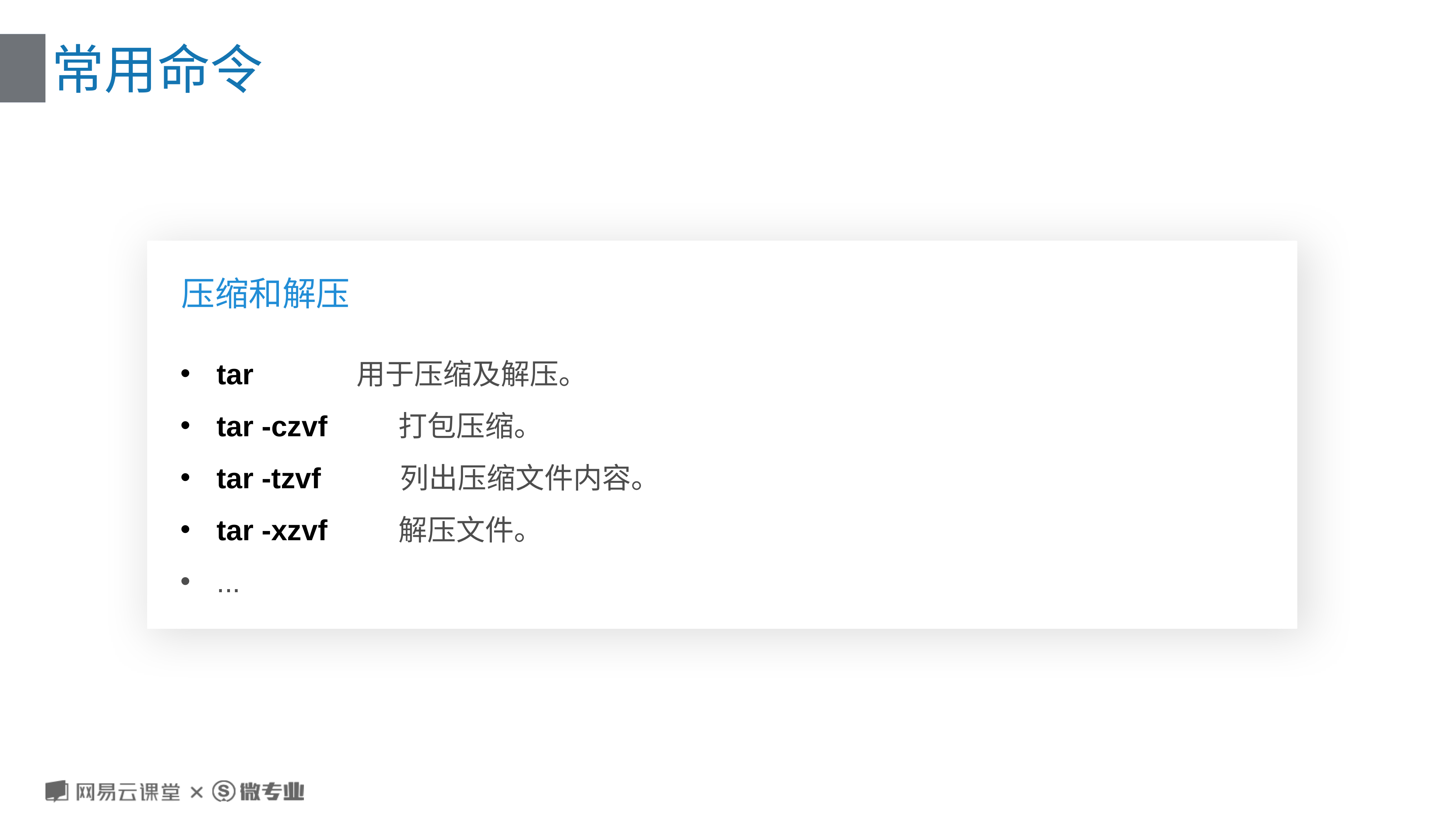

# 常用命令

压缩和解压
tar            用于压缩及解压。
tar -czvf        打包压缩。
tar -tzvf         列出压缩文件内容。
tar -xzvf        解压文件。
...